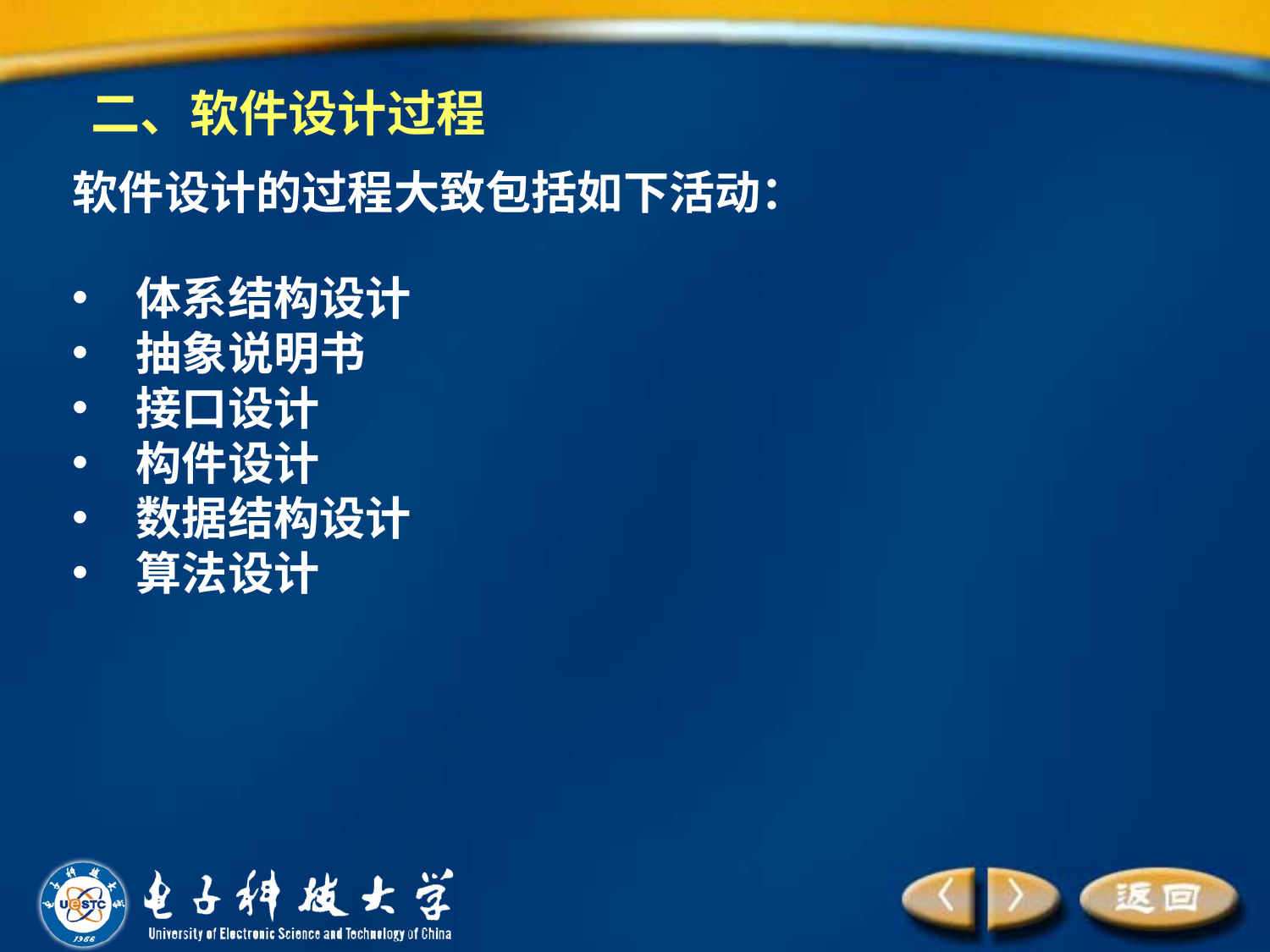

二、软件设计过程
软件设计的过程大致包括如下活动：

体系结构设计
抽象说明书
接口设计
构件设计
数据结构设计
算法设计